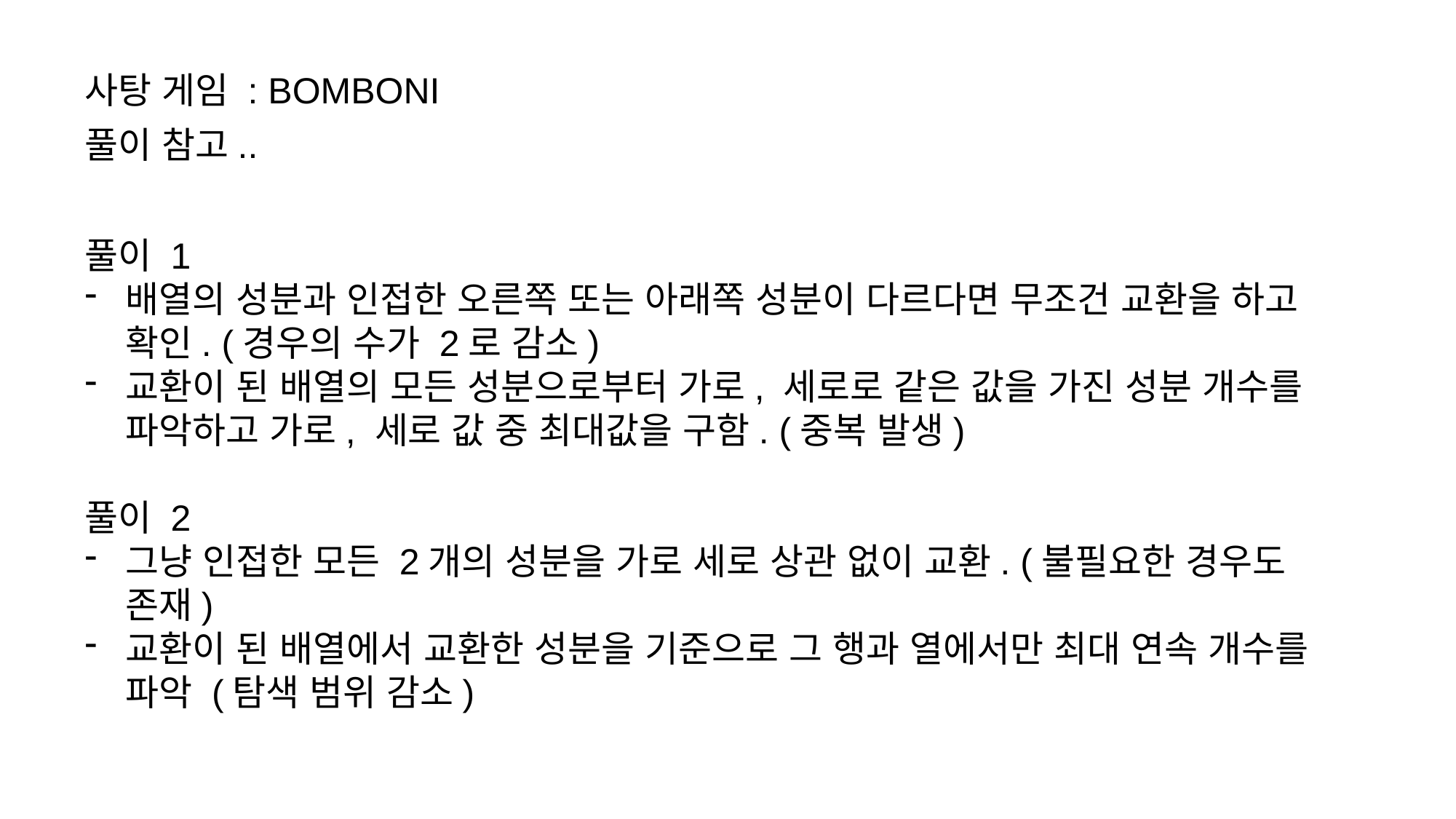

사탕 게임 : BOMBONI
풀이 참고..
풀이 1
배열의 성분과 인접한 오른쪽 또는 아래쪽 성분이 다르다면 무조건 교환을 하고 확인. (경우의 수가 2로 감소)
교환이 된 배열의 모든 성분으로부터 가로, 세로로 같은 값을 가진 성분 개수를 파악하고 가로, 세로 값 중 최대값을 구함. (중복 발생)

풀이 2
그냥 인접한 모든 2개의 성분을 가로 세로 상관 없이 교환. (불필요한 경우도 존재)
교환이 된 배열에서 교환한 성분을 기준으로 그 행과 열에서만 최대 연속 개수를 파악 (탐색 범위 감소)